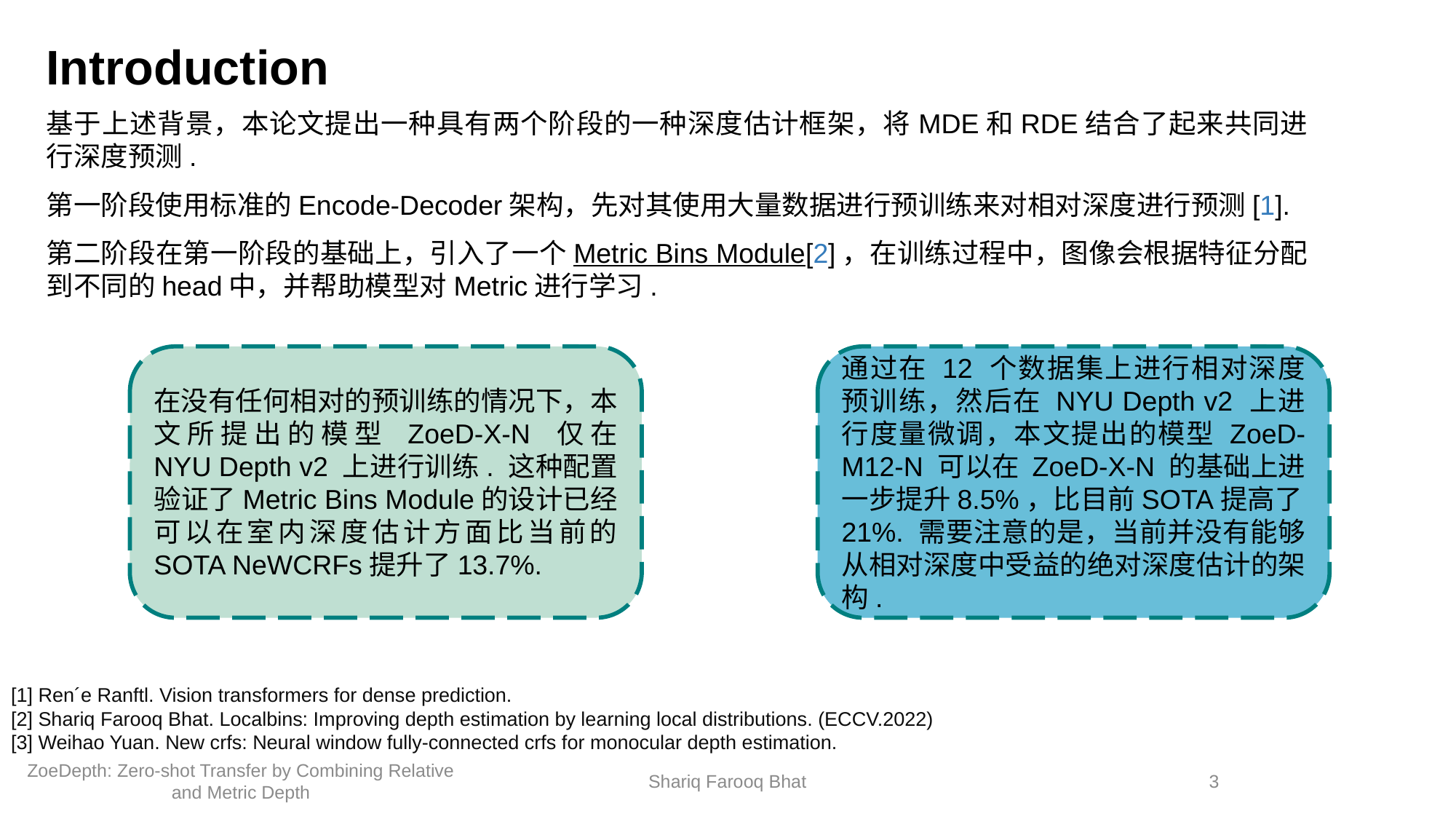

Introduction
基于上述背景，本论文提出一种具有两个阶段的一种深度估计框架，将MDE和RDE结合了起来共同进行深度预测.
第一阶段使用标准的Encode-Decoder架构，先对其使用大量数据进行预训练来对相对深度进行预测[1].
第二阶段在第一阶段的基础上，引入了一个Metric Bins Module[2]，在训练过程中，图像会根据特征分配到不同的head中，并帮助模型对Metric进行学习.
在没有任何相对的预训练的情况下，本文所提出的模型 ZoeD-X-N 仅在 NYU Depth v2 上进行训练. 这种配置验证了Metric Bins Module的设计已经可以在室内深度估计方面比当前的 SOTA NeWCRFs提升了13.7%.
通过在 12 个数据集上进行相对深度预训练，然后在 NYU Depth v2 上进行度量微调，本文提出的模型 ZoeD-M12-N 可以在 ZoeD-X-N 的基础上进一步提升8.5%，比目前SOTA提高了21%. 需要注意的是，当前并没有能够从相对深度中受益的绝对深度估计的架构.
[1] Ren´e Ranftl. Vision transformers for dense prediction.
[2] Shariq Farooq Bhat. Localbins: Improving depth estimation by learning local distributions. (ECCV.2022)
[3] Weihao Yuan. New crfs: Neural window fully-connected crfs for monocular depth estimation.

ZoeDepth: Zero-shot Transfer by Combining Relative and Metric Depth
Shariq Farooq Bhat
3